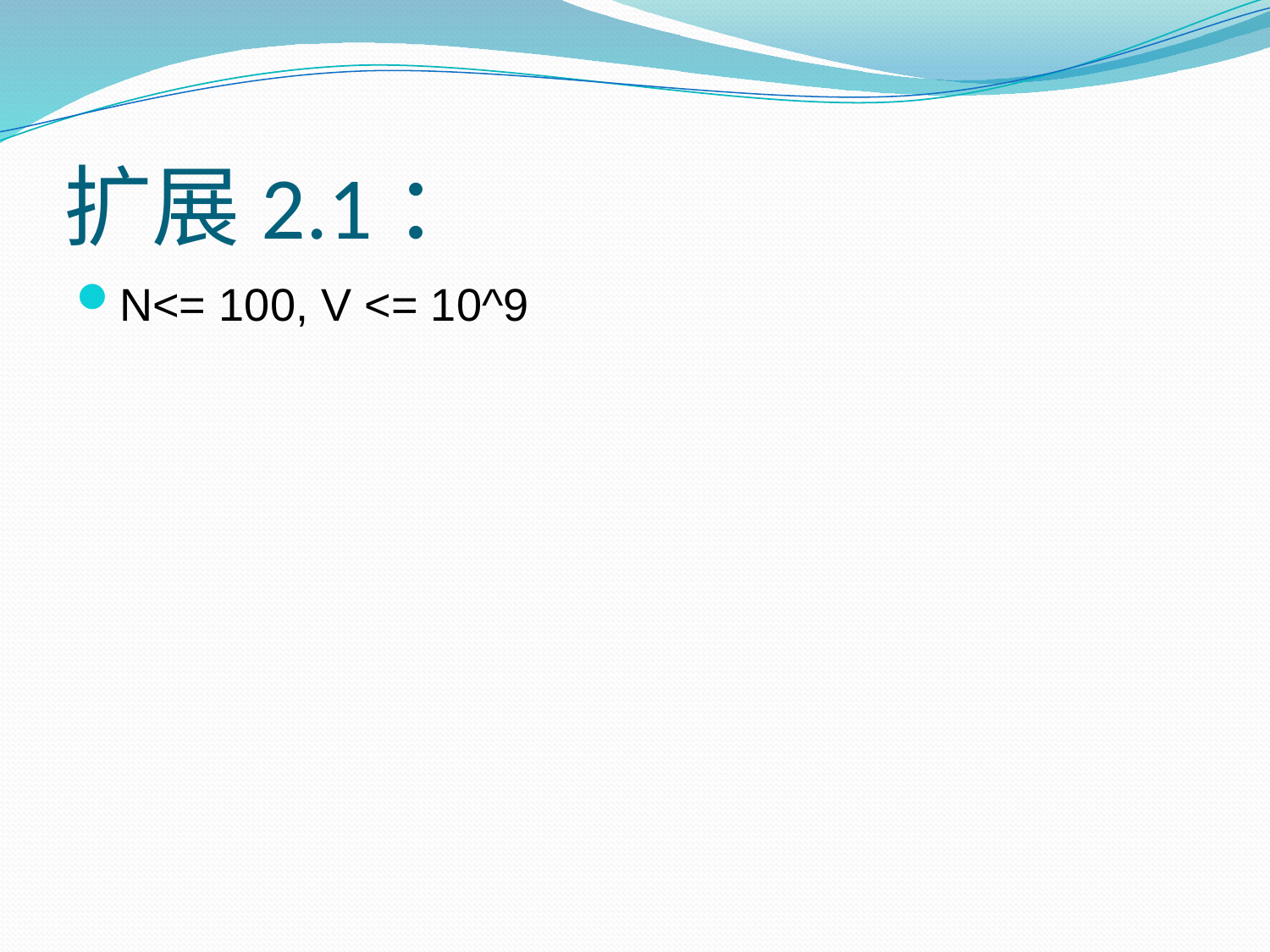

# 扩展2.1：
N<= 100, V <= 10^9